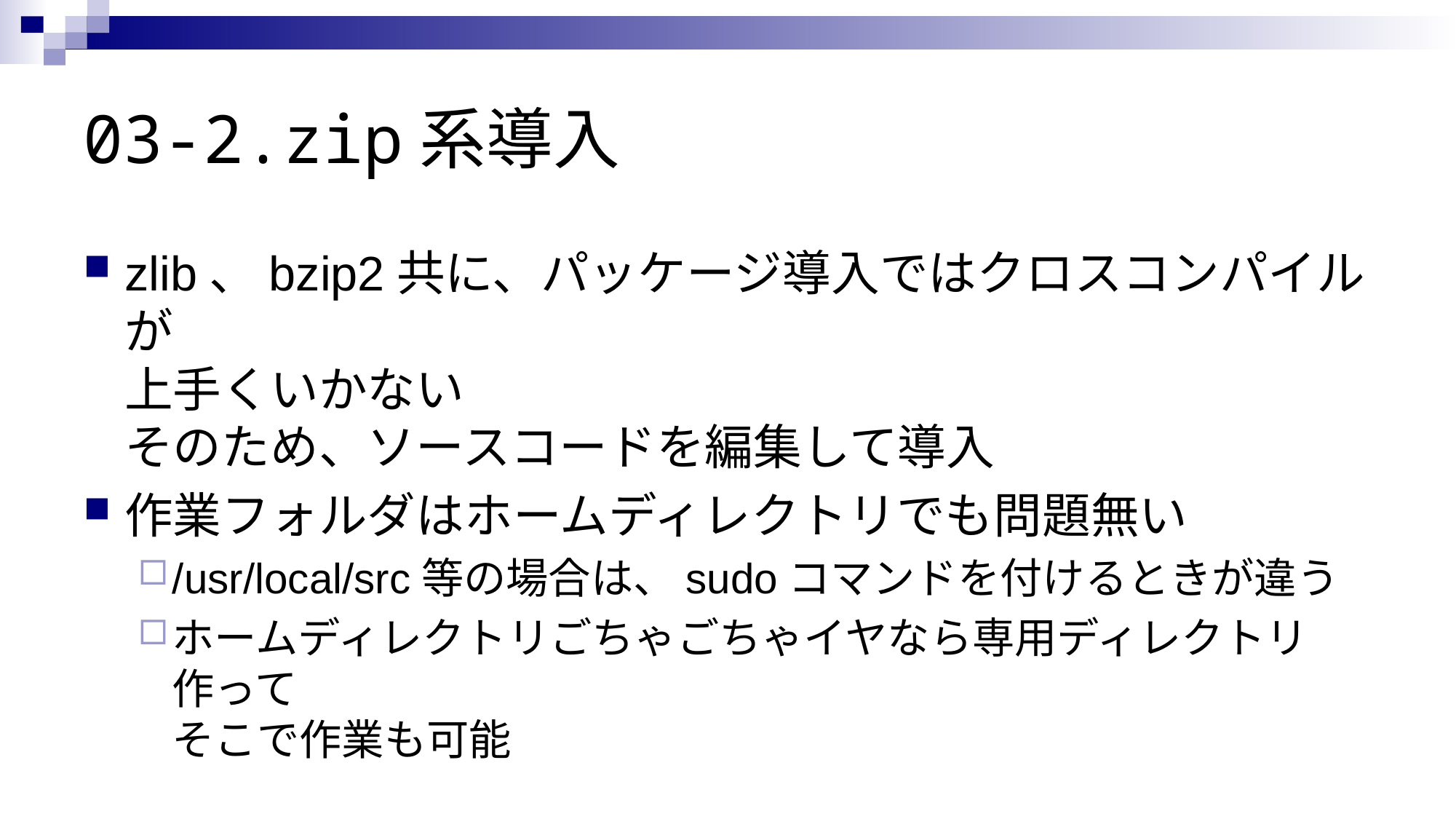

# 03-2.zip系導入
zlib、bzip2共に、パッケージ導入ではクロスコンパイルが
上手くいかない
そのため、ソースコードを編集して導入
作業フォルダはホームディレクトリでも問題無い
/usr/local/src等の場合は、sudoコマンドを付けるときが違う
ホームディレクトリごちゃごちゃイヤなら専用ディレクトリ作って
そこで作業も可能